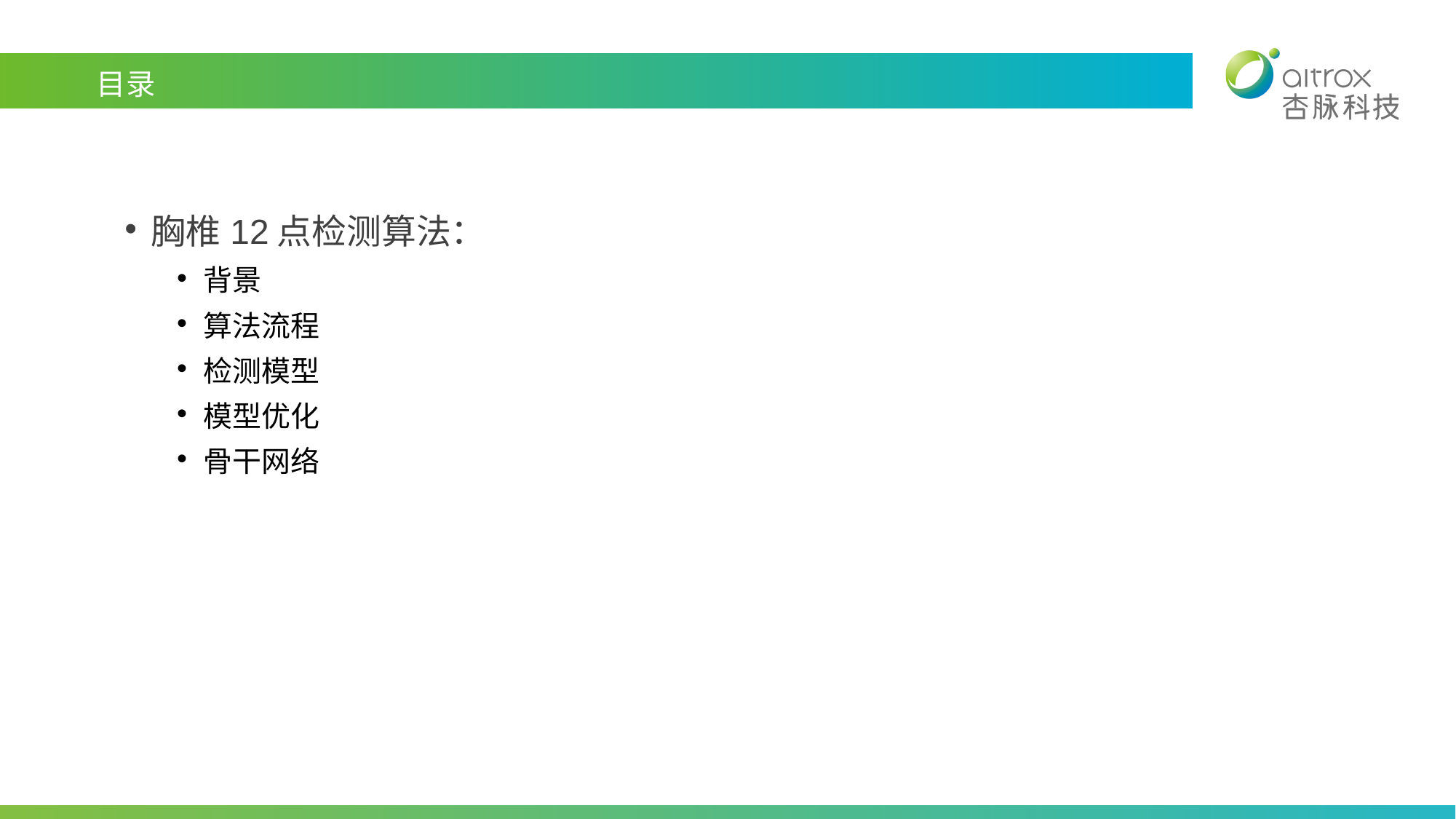

目录
胸椎12点检测算法：
背景
算法流程
检测模型
模型优化
骨干网络